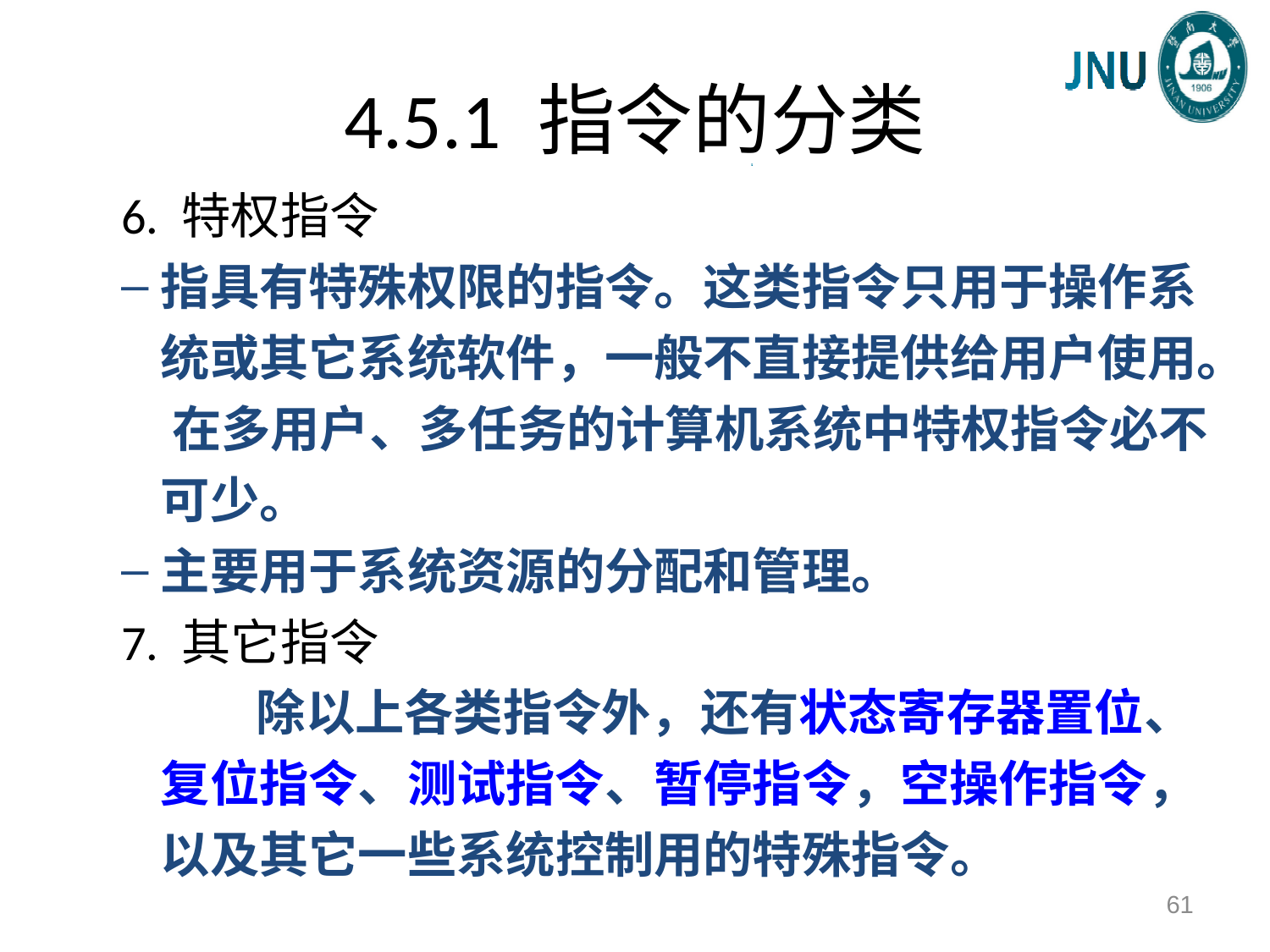

# 4.5.1 指令的分类
6. 特权指令
指具有特殊权限的指令。这类指令只用于操作系统或其它系统软件，一般不直接提供给用户使用。 在多用户、多任务的计算机系统中特权指令必不可少。
主要用于系统资源的分配和管理。
7. 其它指令
           除以上各类指令外，还有状态寄存器置位、复位指令、测试指令、暂停指令，空操作指令，以及其它一些系统控制用的特殊指令。
61